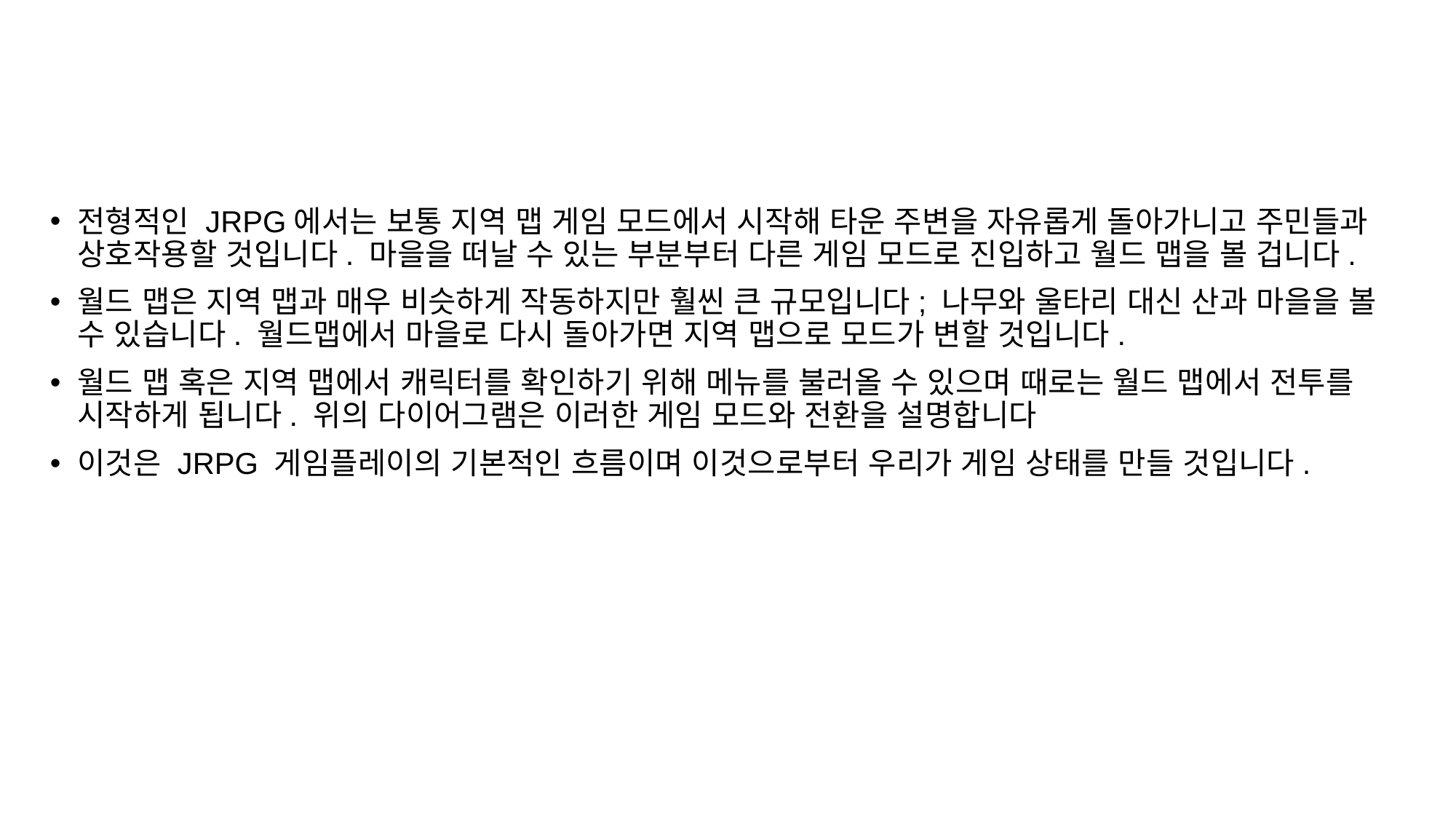

#
전형적인 JRPG에서는 보통 지역 맵 게임 모드에서 시작해 타운 주변을 자유롭게 돌아가니고 주민들과 상호작용할 것입니다. 마을을 떠날 수 있는 부분부터 다른 게임 모드로 진입하고 월드 맵을 볼 겁니다.
월드 맵은 지역 맵과 매우 비슷하게 작동하지만 훨씬 큰 규모입니다; 나무와 울타리 대신 산과 마을을 볼 수 있습니다. 월드맵에서 마을로 다시 돌아가면 지역 맵으로 모드가 변할 것입니다.
월드 맵 혹은 지역 맵에서 캐릭터를 확인하기 위해 메뉴를 불러올 수 있으며 때로는 월드 맵에서 전투를 시작하게 됩니다. 위의 다이어그램은 이러한 게임 모드와 전환을 설명합니다
이것은 JRPG 게임플레이의 기본적인 흐름이며 이것으로부터 우리가 게임 상태를 만들 것입니다.